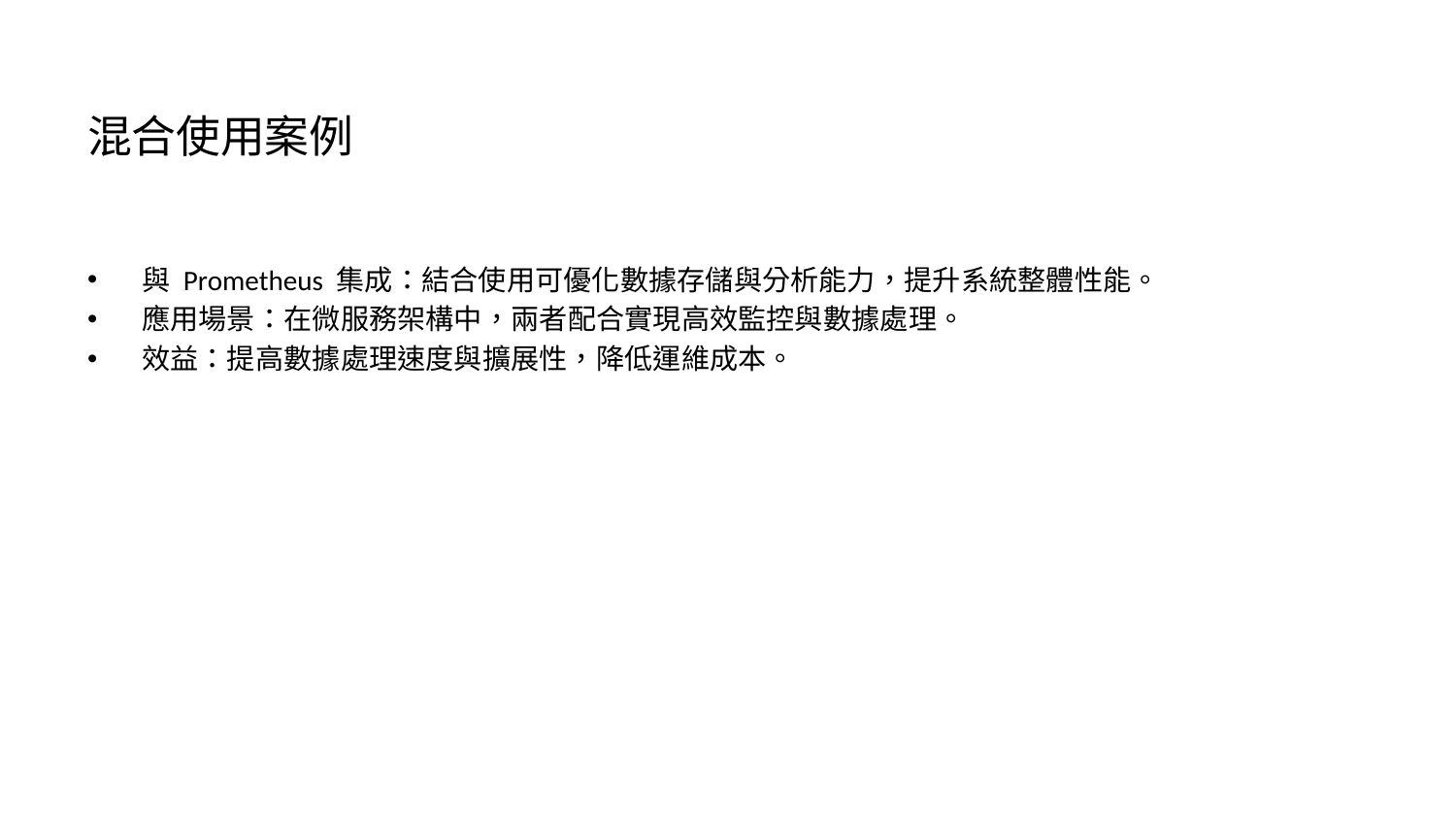

# 混合使用案例
與 Prometheus 集成：結合使用可優化數據存儲與分析能力，提升系統整體性能。
應用場景：在微服務架構中，兩者配合實現高效監控與數據處理。
效益：提高數據處理速度與擴展性，降低運維成本。